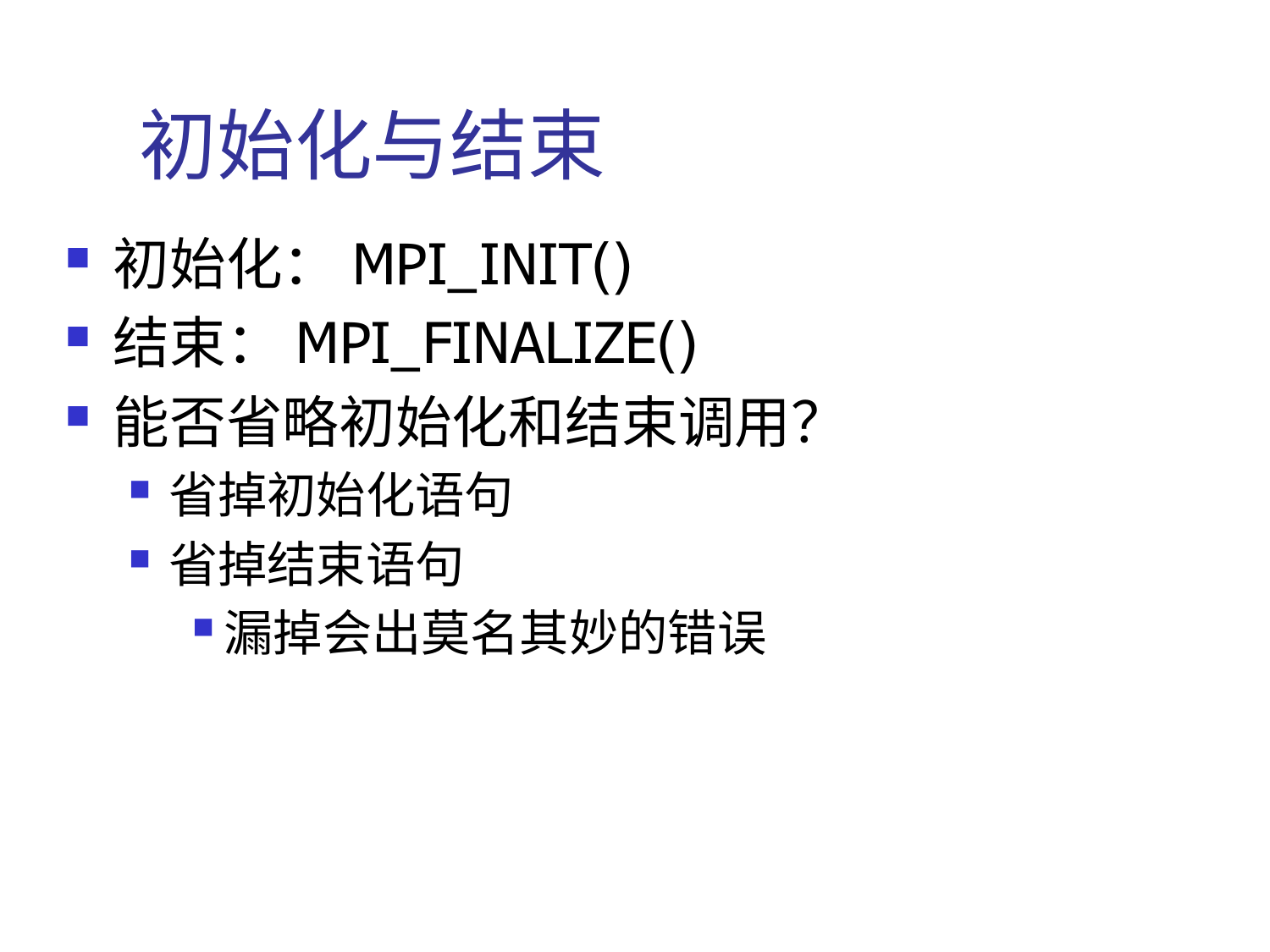

初始化与结束
初始化：MPI_INIT()
结束：MPI_FINALIZE()
能否省略初始化和结束调用？
省掉初始化语句
省掉结束语句
漏掉会出莫名其妙的错误